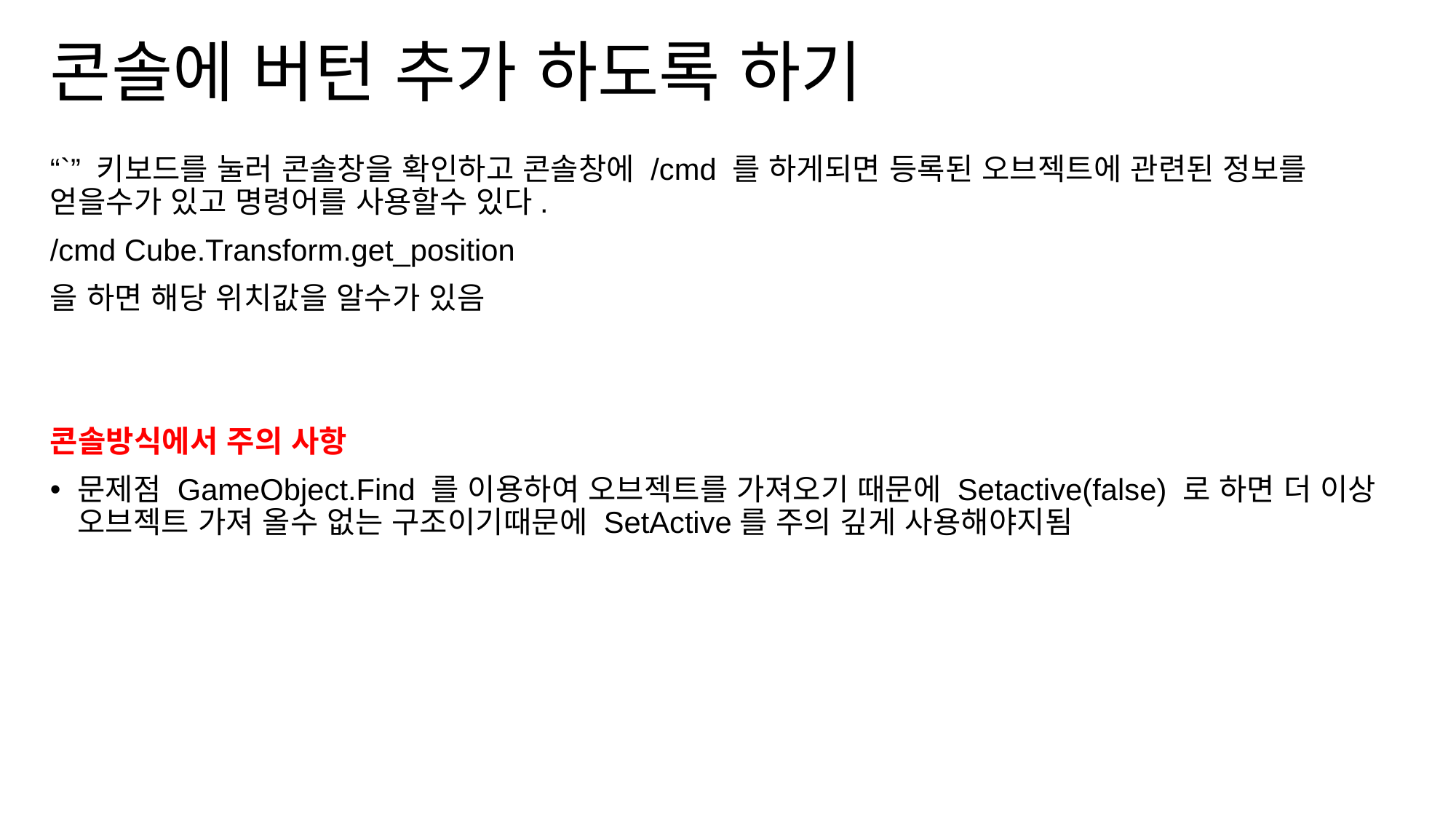

# 콘솔에 버턴 추가 하도록 하기
“`” 키보드를 눌러 콘솔창을 확인하고 콘솔창에 /cmd 를 하게되면 등록된 오브젝트에 관련된 정보를 얻을수가 있고 명령어를 사용할수 있다.
/cmd Cube.Transform.get_position
을 하면 해당 위치값을 알수가 있음

콘솔방식에서 주의 사항
문제점 GameObject.Find 를 이용하여 오브젝트를 가져오기 때문에 Setactive(false) 로 하면 더 이상 오브젝트 가져 올수 없는 구조이기때문에 SetActive를 주의 깊게 사용해야지됨